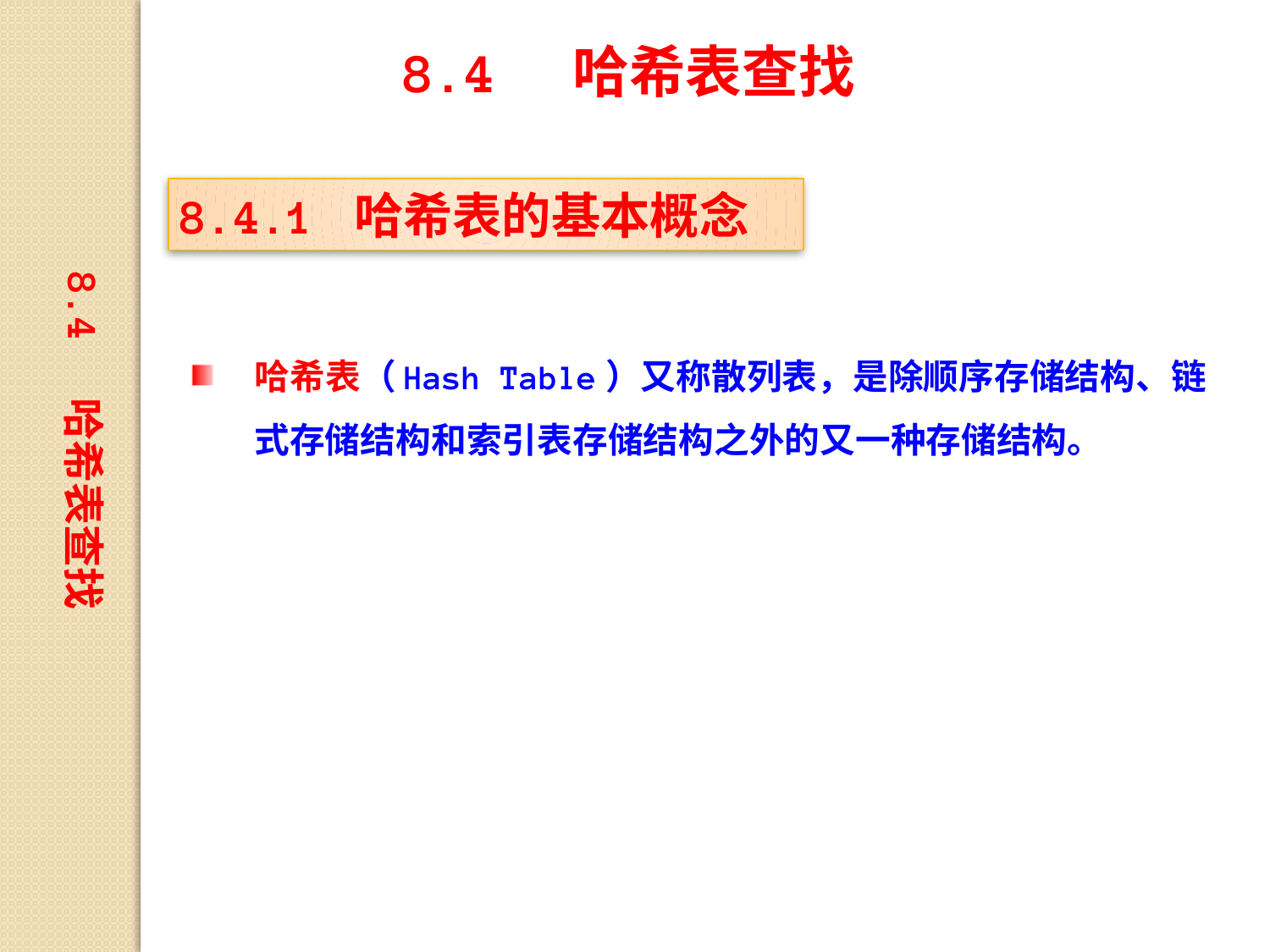

8.4  哈希表查找
8.4.1 哈希表的基本概念
8.4  哈希表查找
哈希表（Hash Table）又称散列表，是除顺序存储结构、链式存储结构和索引表存储结构之外的又一种存储结构。